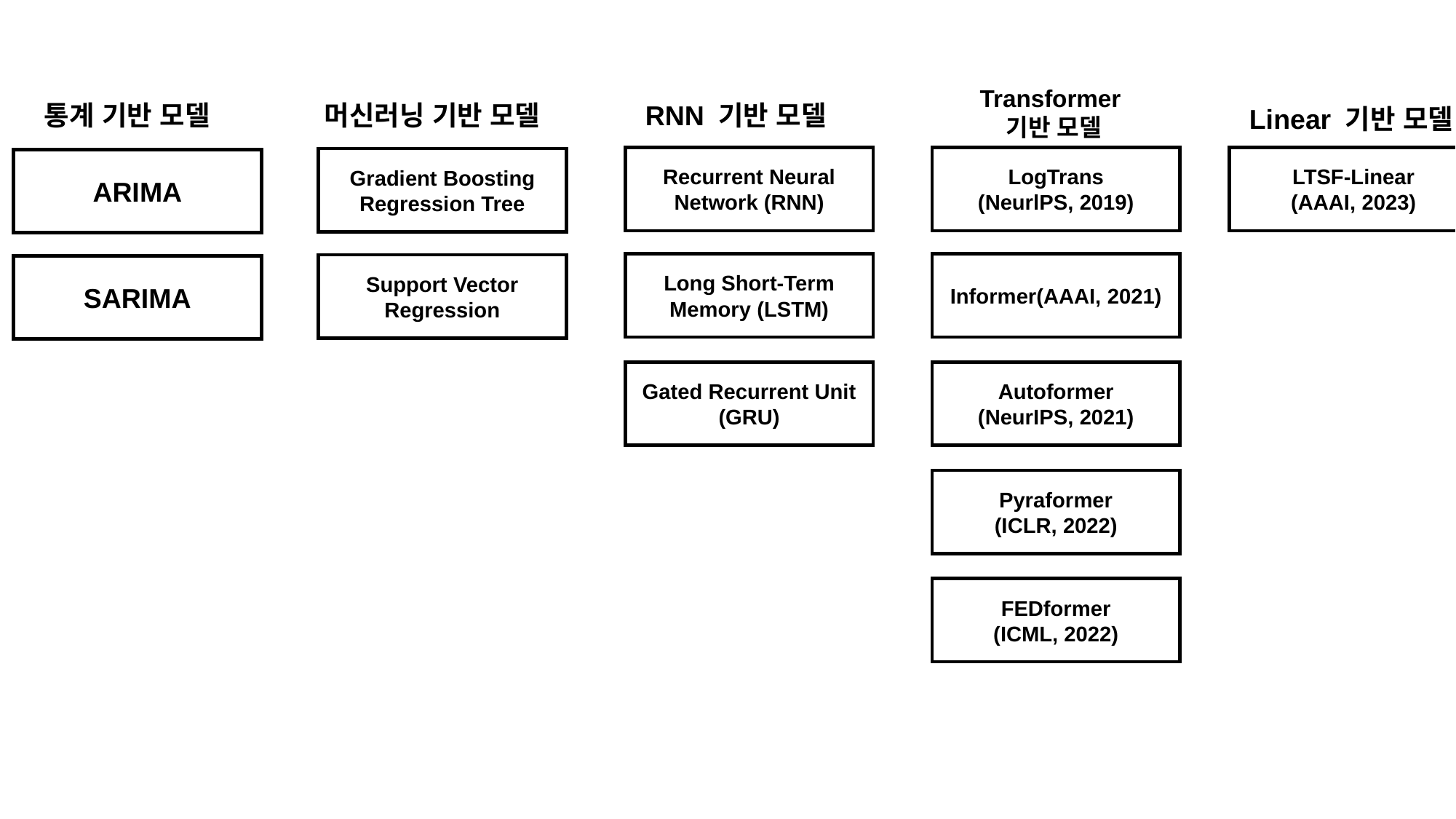

Transformer
기반 모델
통계 기반 모델
머신러닝 기반 모델
RNN 기반 모델
Linear 기반 모델
LTSF-Linear
(AAAI, 2023)
Recurrent Neural Network (RNN)
LogTrans
(NeurlPS, 2019)
Gradient Boosting
Regression Tree
ARIMA
Long Short-Term Memory (LSTM)
Informer(AAAI, 2021)
Support Vector
Regression
SARIMA
Gated Recurrent Unit
(GRU)
Autoformer
(NeurIPS, 2021)
Pyraformer
(ICLR, 2022)
FEDformer
(ICML, 2022)